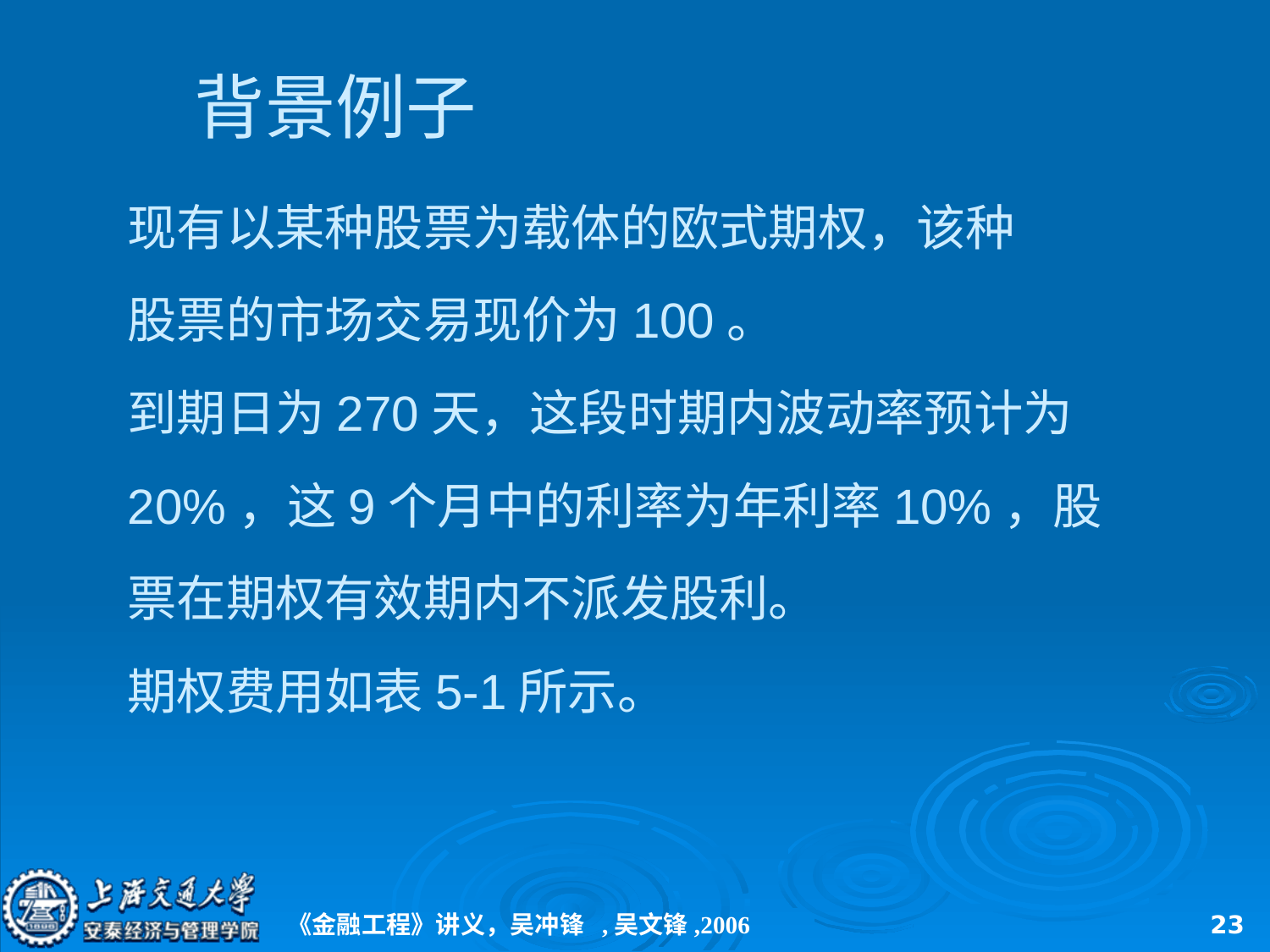

# 背景例子
现有以某种股票为载体的欧式期权，该种
股票的市场交易现价为100。
到期日为270天，这段时期内波动率预计为
20%，这9个月中的利率为年利率10%，股
票在期权有效期内不派发股利。
期权费用如表5-1所示。